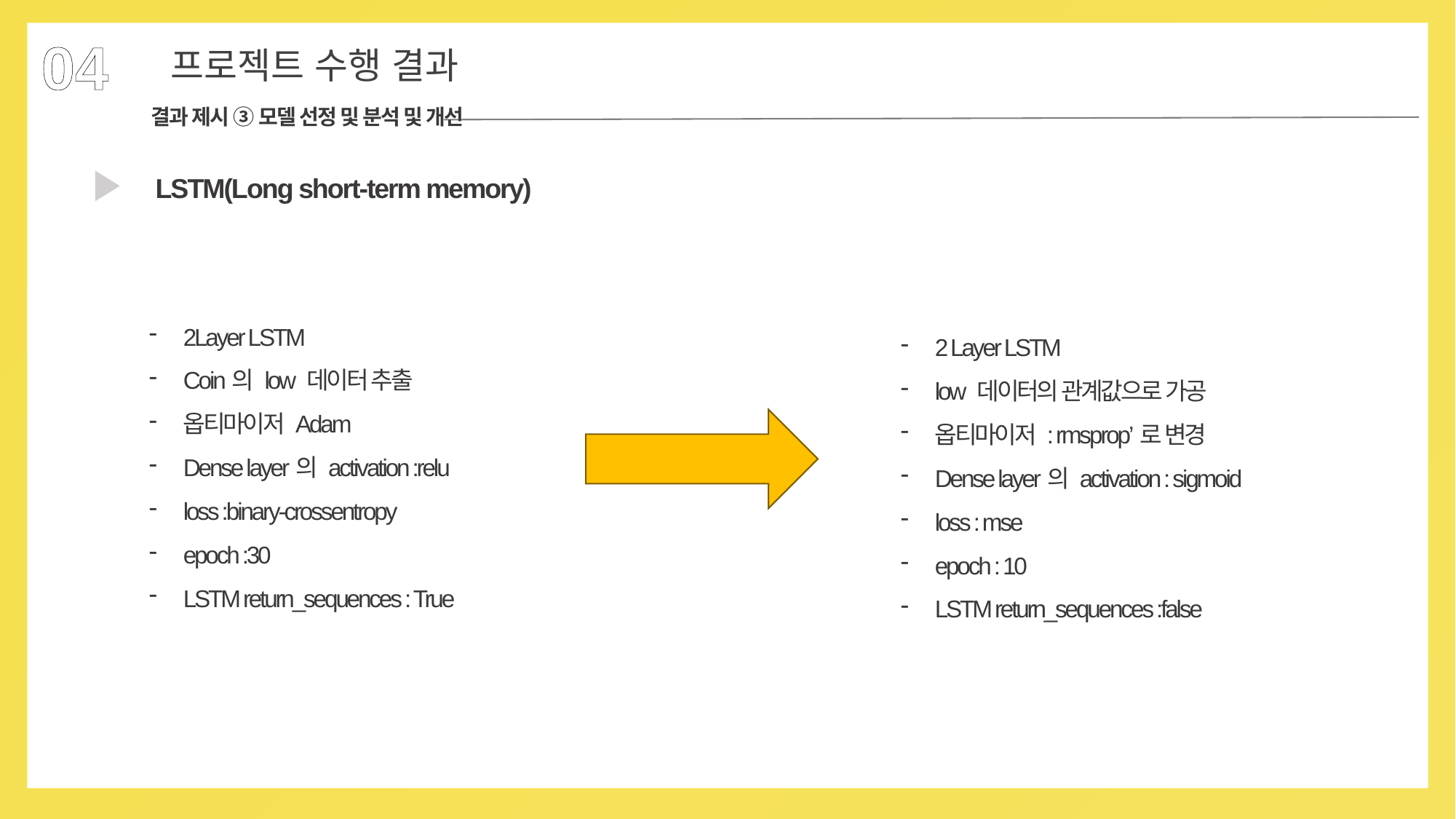

04
프로젝트 수행 결과
결과 제시 ③ 모델 선정 및 분석 및 개선
▶
LSTM(Long short-term memory)
2Layer LSTM
Coin의 low 데이터 추출
옵티마이저 Adam
Dense layer의 activation :relu
loss :binary-crossentropy
epoch :30
LSTM return_sequences : True

2 Layer LSTM
low 데이터의 관계값으로 가공
옵티마이저 : rmsprop’로 변경
Dense layer의 activation : sigmoid
loss : mse
epoch : 10
LSTM return_sequences :false